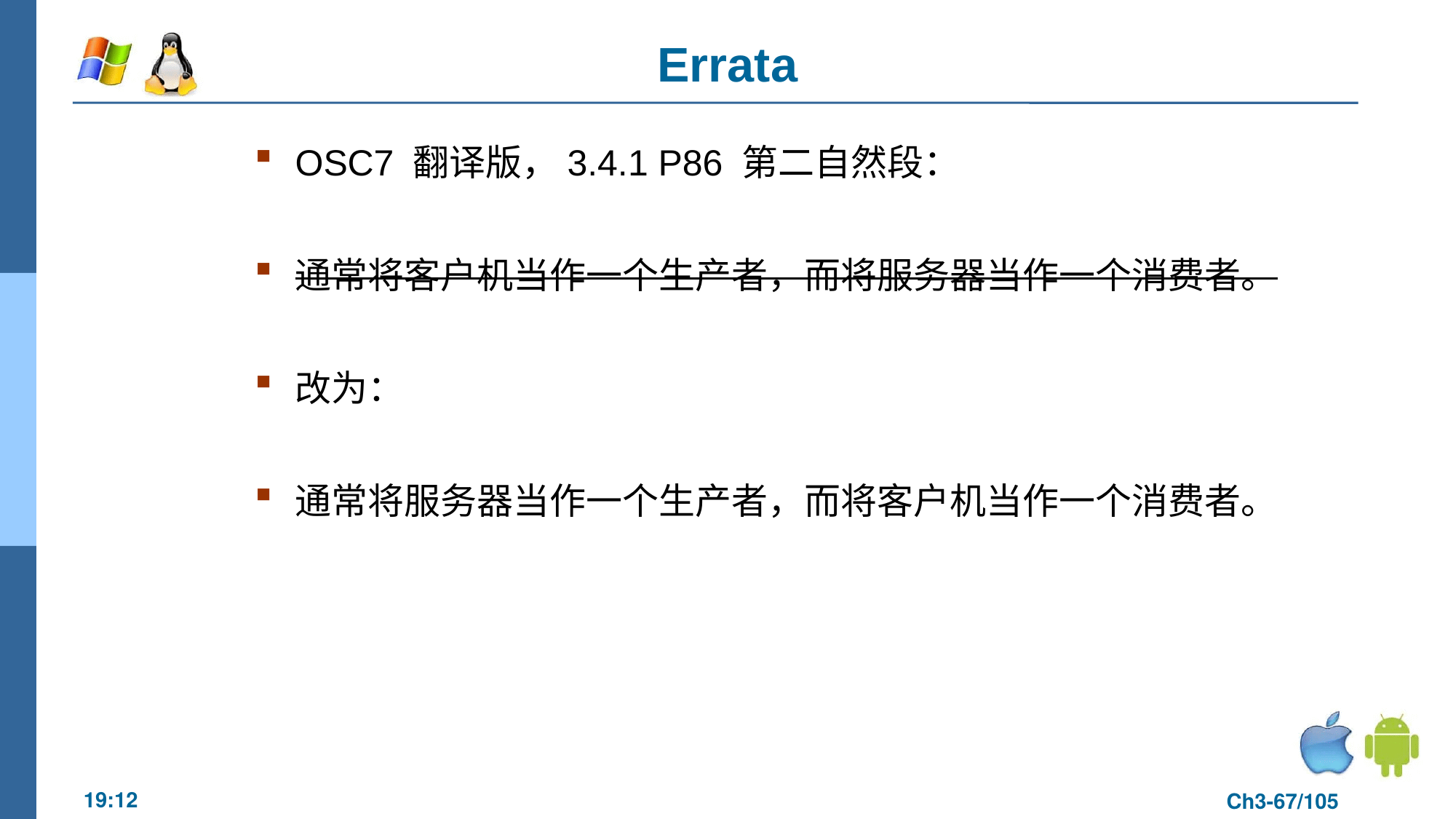

# Errata
OSC7 翻译版，3.4.1 P86 第二自然段：

通常将客户机当作一个生产者，而将服务器当作一个消费者。

改为：

通常将服务器当作一个生产者，而将客户机当作一个消费者。